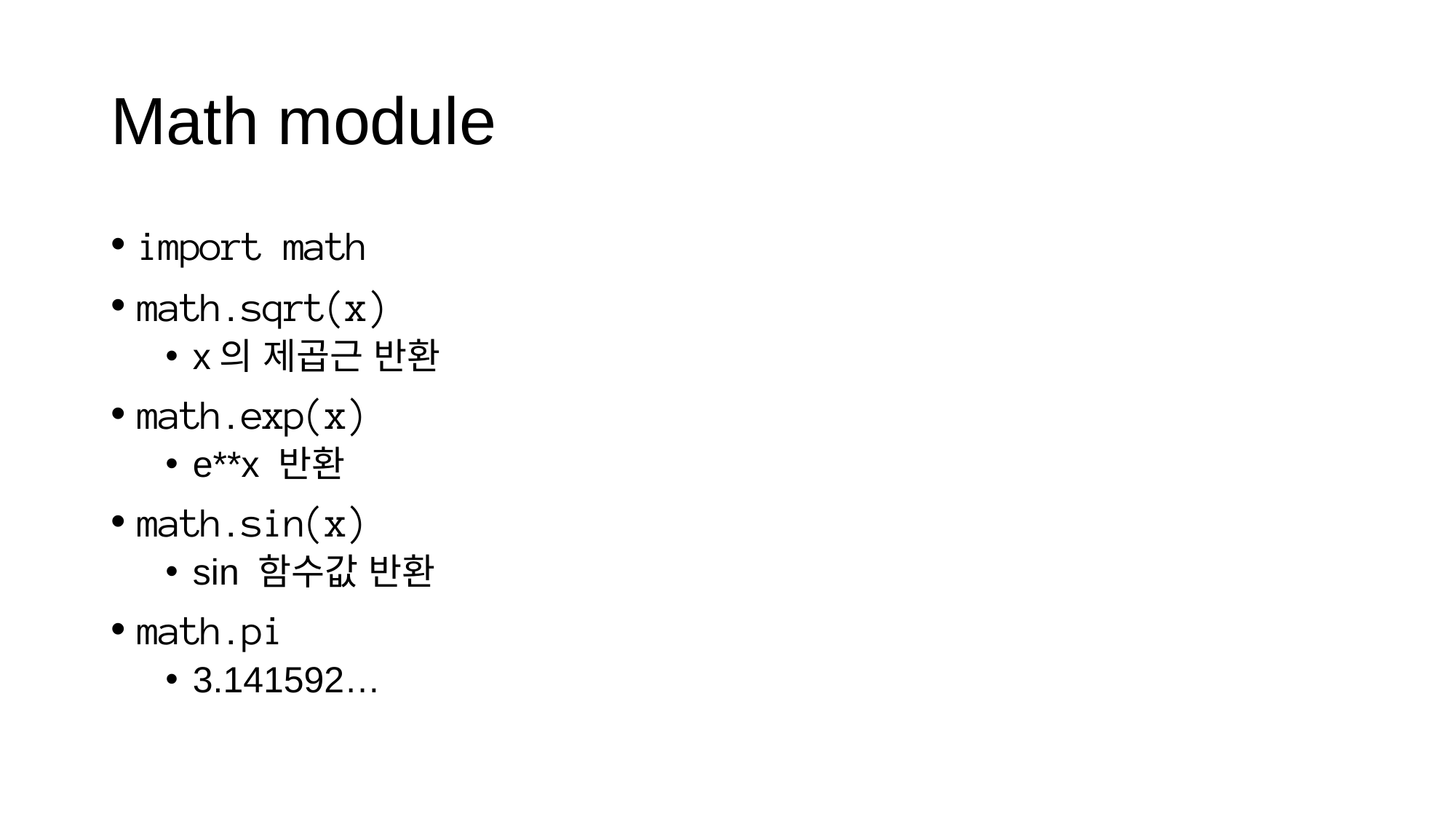

# Math module
import math
math.sqrt(x)
x의 제곱근 반환
math.exp(x)
e**x 반환
math.sin(x)
sin 함수값 반환
math.pi
3.141592…